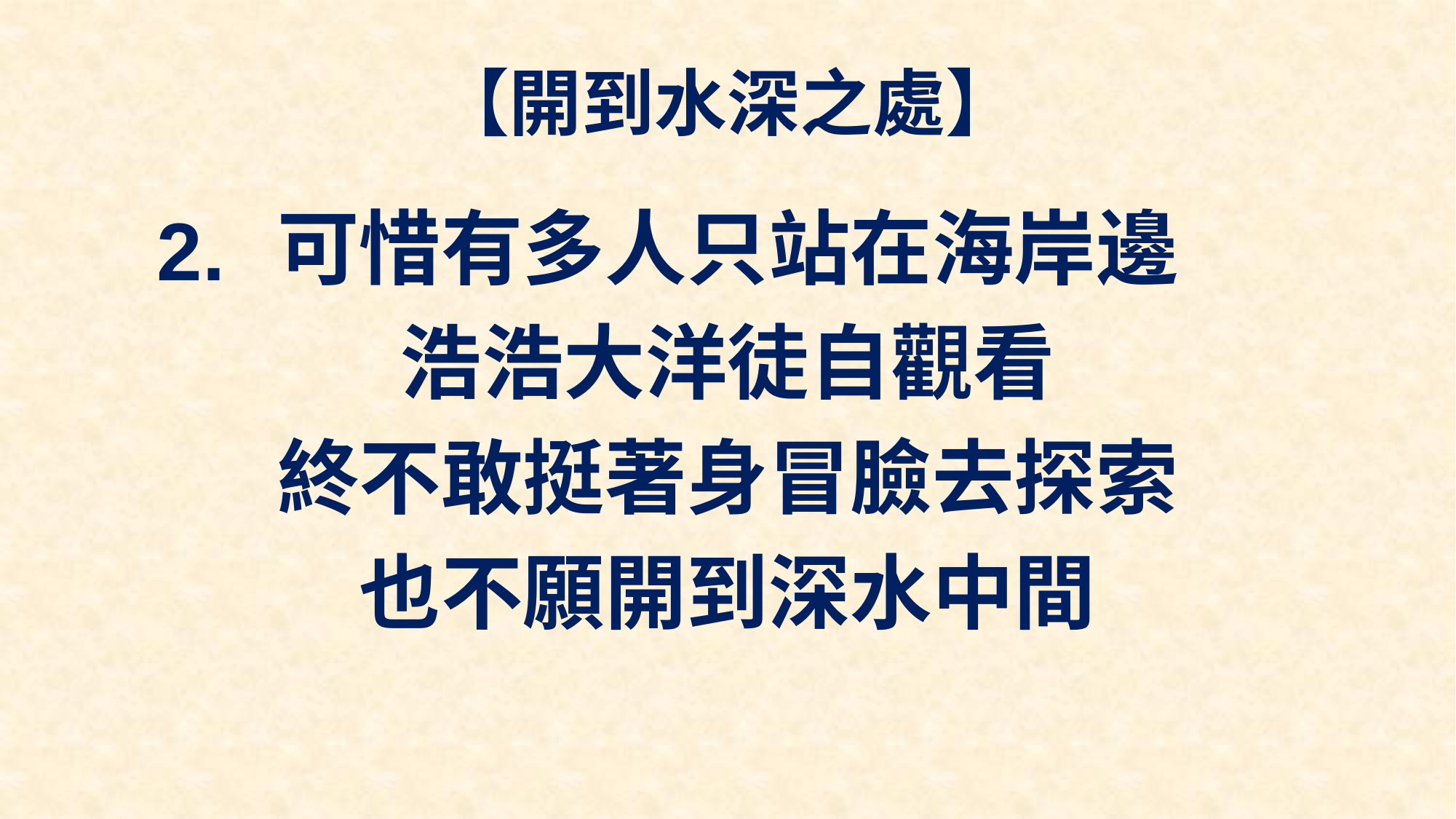

# 【開到水深之處】
可惜有多人只站在海岸邊
浩浩大洋徒自觀看
終不敢挺著身冒臉去探索
也不願開到深水中間
2.